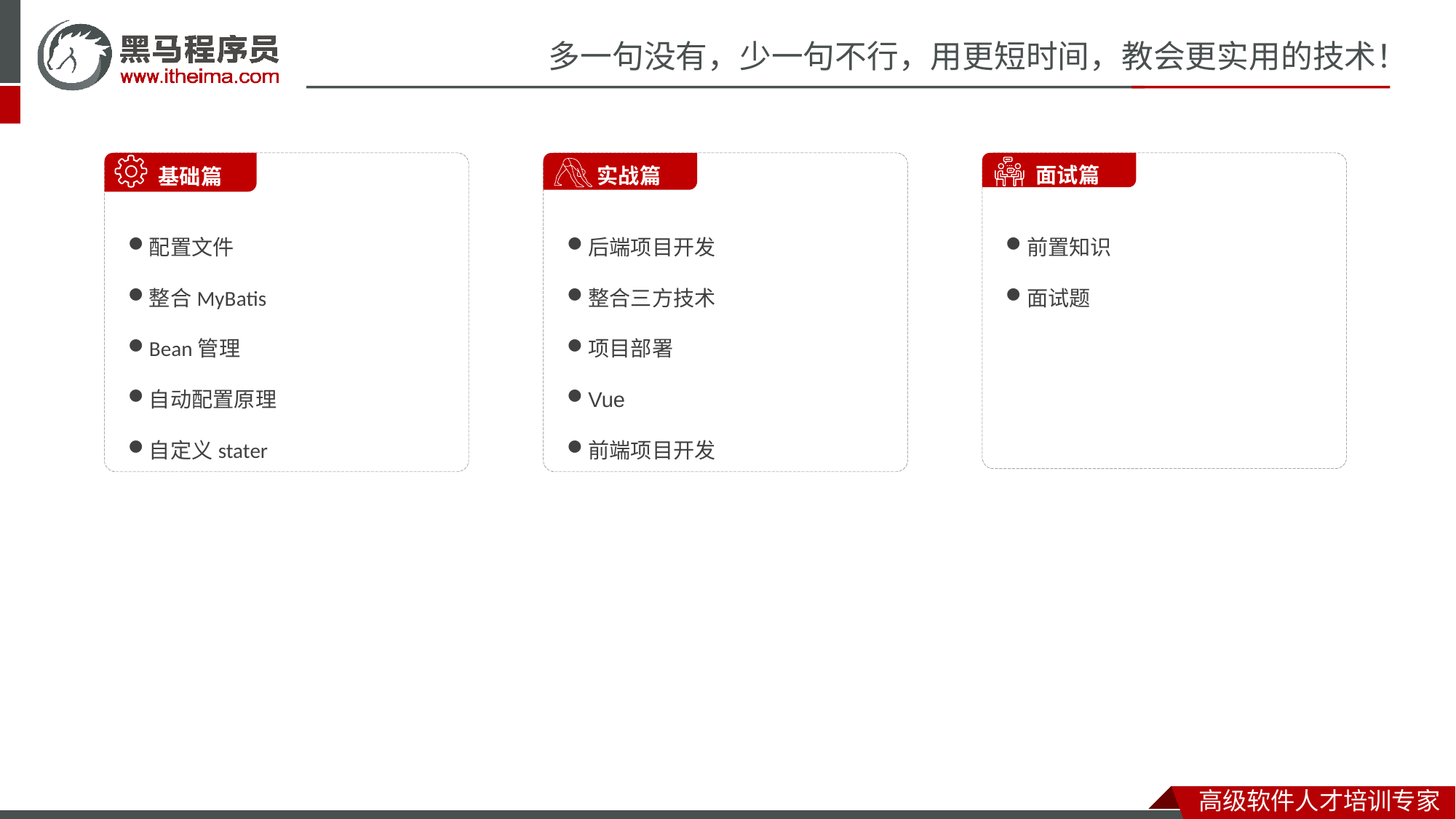

基础篇

      实战篇

      面试篇

配置文件
整合MyBatis
Bean管理
自动配置原理
自定义stater

后端项目开发
整合三方技术
项目部署
Vue
前端项目开发

前置知识
面试题